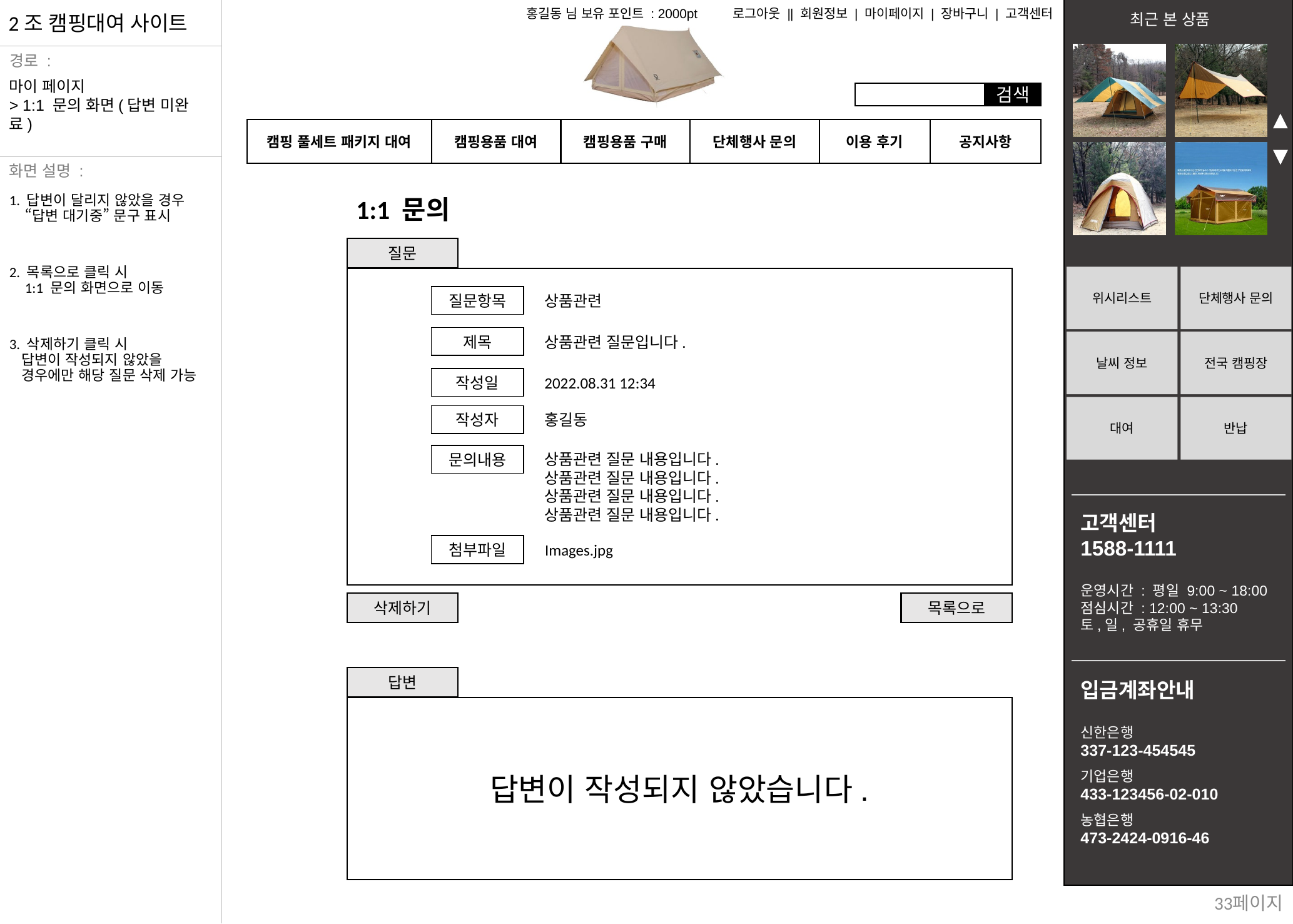

마이 페이지
> 1:1 문의 화면(답변 미완료)
1:1 문의
1. 답변이 달리지 않았을 경우
    “답변 대기중” 문구 표시

2. 목록으로 클릭 시
   1:1 문의 화면으로 이동

3. 삭제하기 클릭 시
   답변이 작성되지 않았을
   경우에만 해당 질문 삭제 가능
질문

질문항목
상품관련
제목
상품관련 질문입니다.
작성일
2022.08.31 12:34
작성자
홍길동
문의내용
상품관련 질문 내용입니다.
상품관련 질문 내용입니다.
상품관련 질문 내용입니다.
상품관련 질문 내용입니다.

첨부파일
Images.jpg
삭제하기
목록으로
답변
답변이 작성되지 않았습니다.